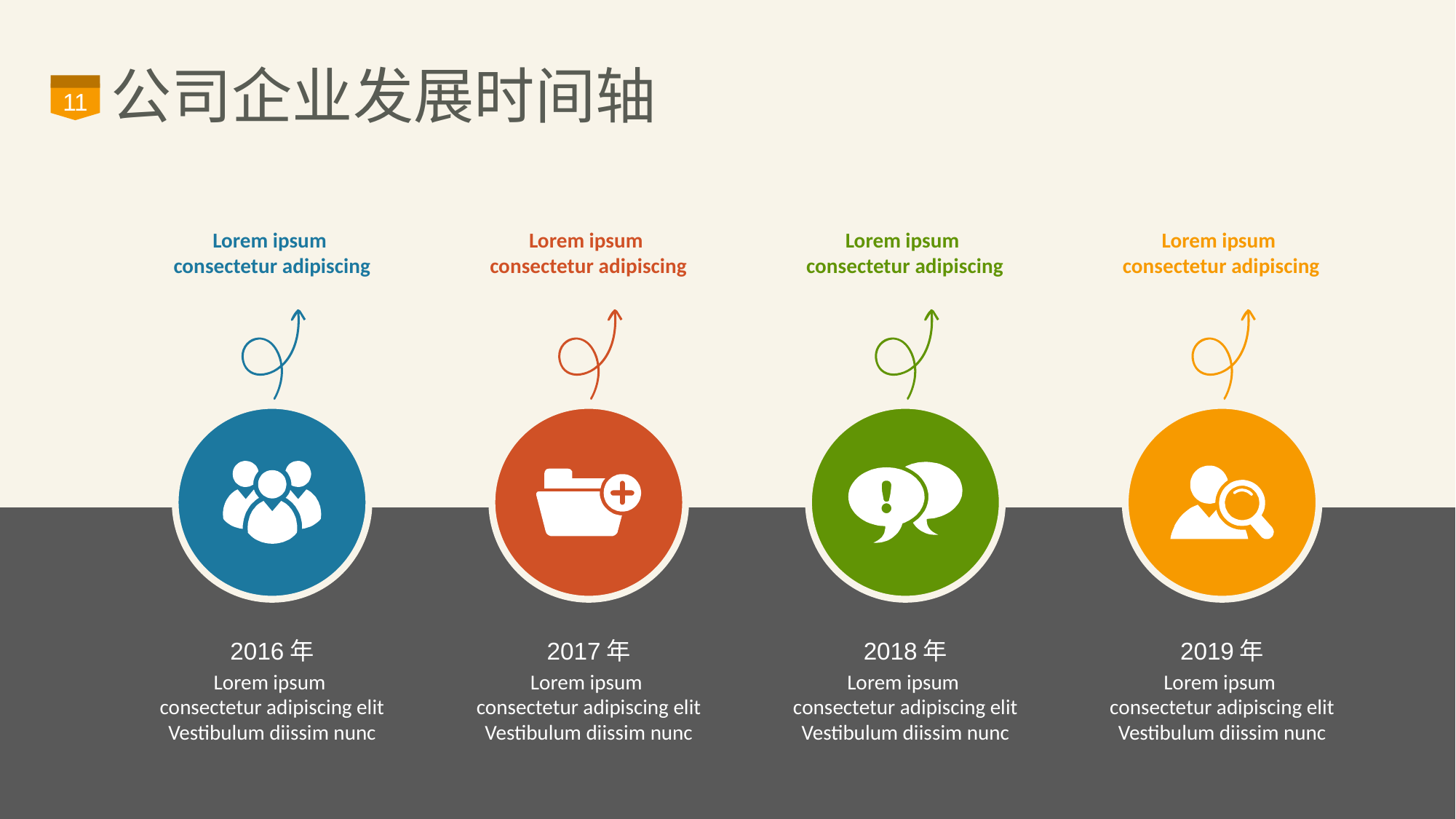

# 公司企业发展时间轴
11
Lorem ipsum
consectetur adipiscing

Lorem ipsum
consectetur adipiscing

Lorem ipsum
consectetur adipiscing

Lorem ipsum
consectetur adipiscing

2016年
Lorem ipsum
consectetur adipiscing elit Vestibulum diissim nunc
2017年
Lorem ipsum
consectetur adipiscing elit Vestibulum diissim nunc
2018年
Lorem ipsum
consectetur adipiscing elit Vestibulum diissim nunc
2019年
Lorem ipsum
consectetur adipiscing elit Vestibulum diissim nunc